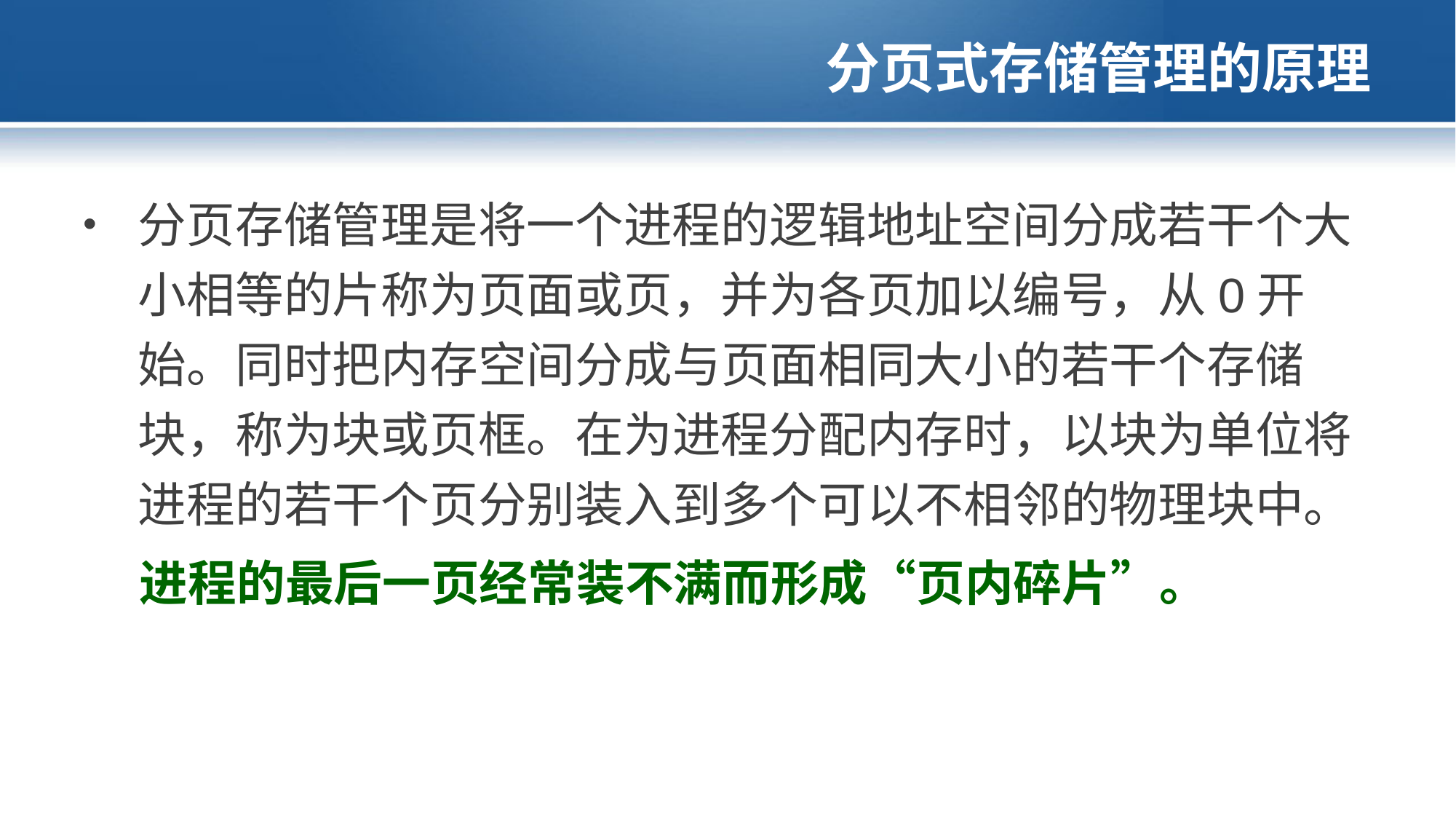

# 分页式存储管理的原理
分页存储管理是将一个进程的逻辑地址空间分成若干个大小相等的片称为页面或页，并为各页加以编号，从0开始。同时把内存空间分成与页面相同大小的若干个存储块，称为块或页框。在为进程分配内存时，以块为单位将进程的若干个页分别装入到多个可以不相邻的物理块中。
    进程的最后一页经常装不满而形成“页内碎片”。